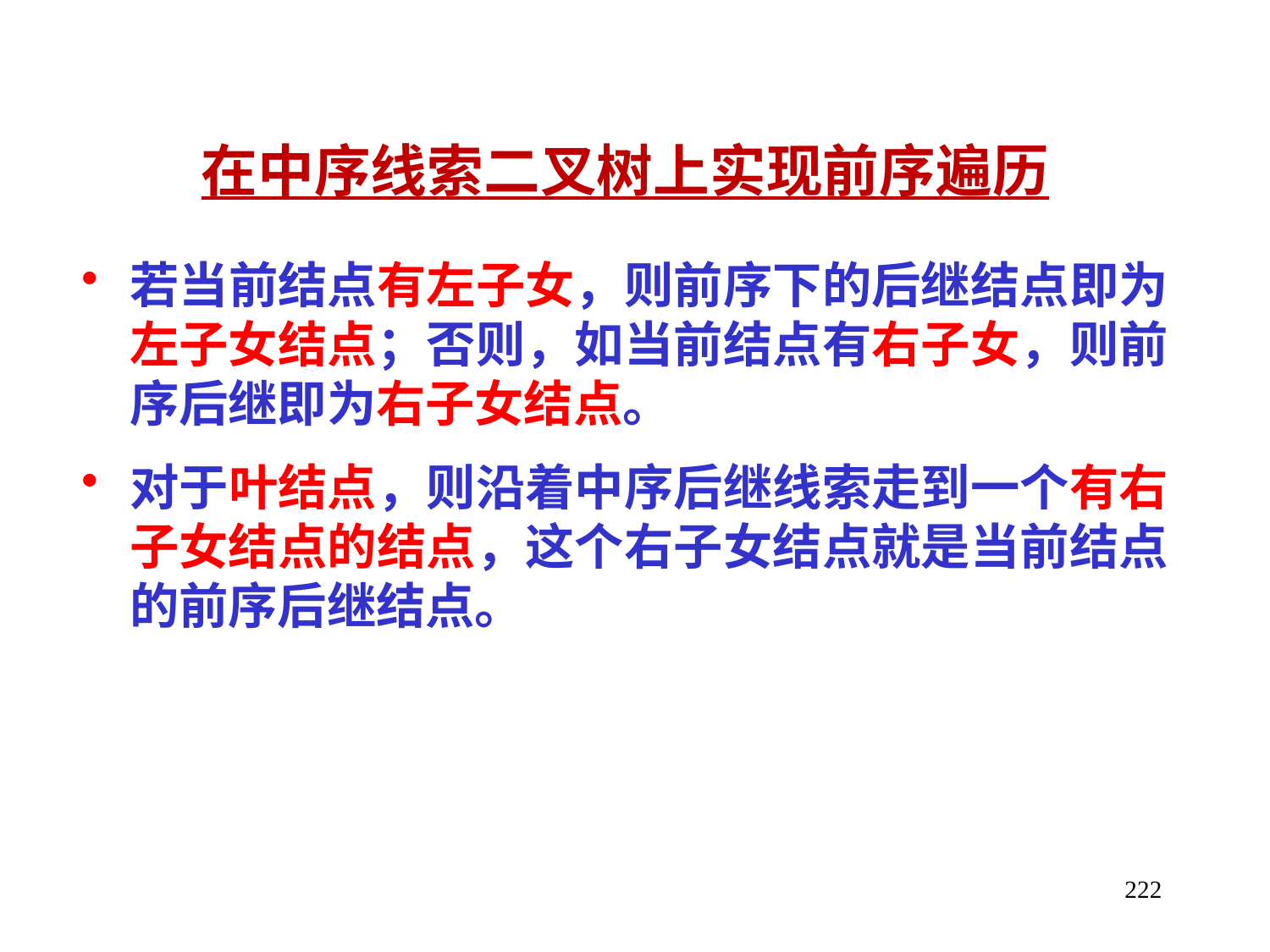

在中序线索二叉树上实现前序遍历
若当前结点有左子女，则前序下的后继结点即为左子女结点；否则，如当前结点有右子女，则前序后继即为右子女结点。
对于叶结点，则沿着中序后继线索走到一个有右子女结点的结点，这个右子女结点就是当前结点的前序后继结点。
222